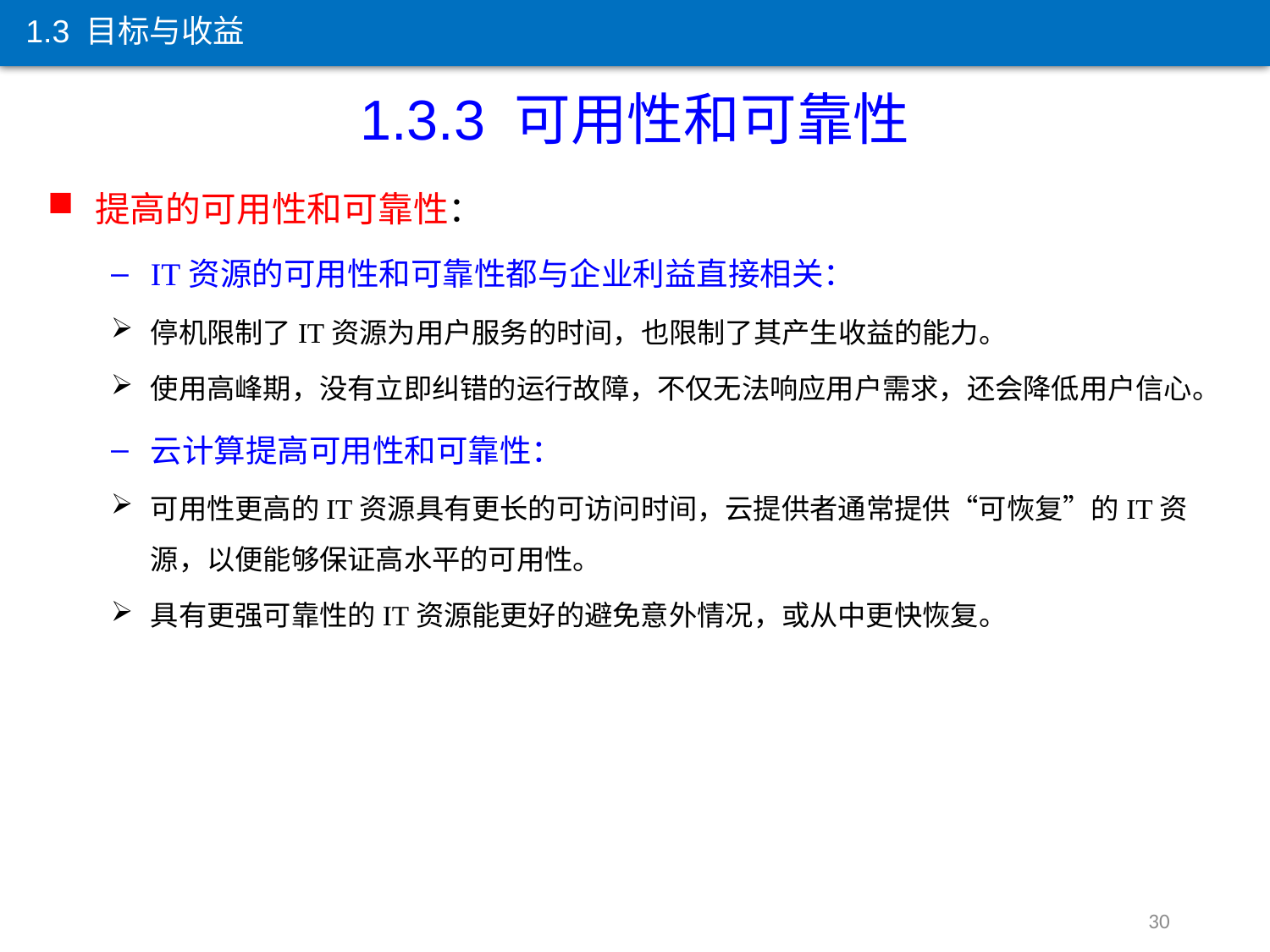

1.3 目标与收益
1.3.3 可用性和可靠性
提高的可用性和可靠性：
IT资源的可用性和可靠性都与企业利益直接相关：
停机限制了IT资源为用户服务的时间，也限制了其产生收益的能力。
使用高峰期，没有立即纠错的运行故障，不仅无法响应用户需求，还会降低用户信心。
云计算提高可用性和可靠性：
可用性更高的IT资源具有更长的可访问时间，云提供者通常提供“可恢复”的IT资源，以便能够保证高水平的可用性。
具有更强可靠性的IT资源能更好的避免意外情况，或从中更快恢复。
30